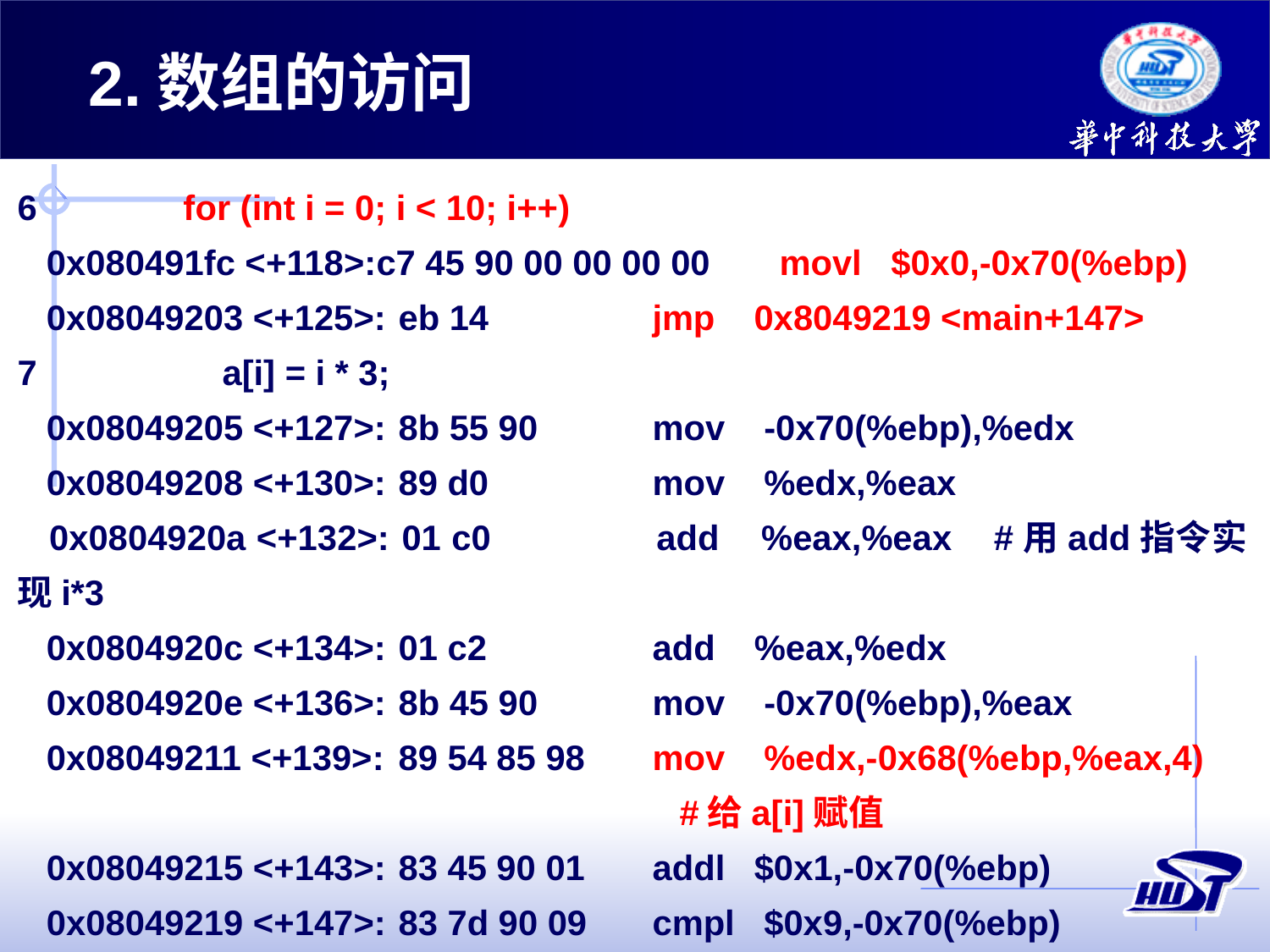

2.数组的访问
6	    for (int i = 0; i < 10; i++)
   0x080491fc <+118>:c7 45 90 00 00 00 00	movl   $0x0,-0x70(%ebp)
   0x08049203 <+125>:	eb 14		jmp    0x8049219 <main+147>
7	        a[i] = i * 3;
   0x08049205 <+127>:	8b 55 90	mov    -0x70(%ebp),%edx
   0x08049208 <+130>:	89 d0		mov    %edx,%eax
   0x0804920a <+132>:	01 c0		add    %eax,%eax    #用add指令实现i*3
   0x0804920c <+134>:	01 c2		add    %eax,%edx
   0x0804920e <+136>:	8b 45 90	mov    -0x70(%ebp),%eax
   0x08049211 <+139>:	89 54 85 98	mov    %edx,-0x68(%ebp,%eax,4)
                                                                    #给a[i]赋值
   0x08049215 <+143>:	83 45 90 01	addl   $0x1,-0x70(%ebp)
   0x08049219 <+147>:	83 7d 90 09	cmpl   $0x9,-0x70(%ebp)
   0x0804921d <+151>:	7e e6		jle    0x8049205 <main+127>